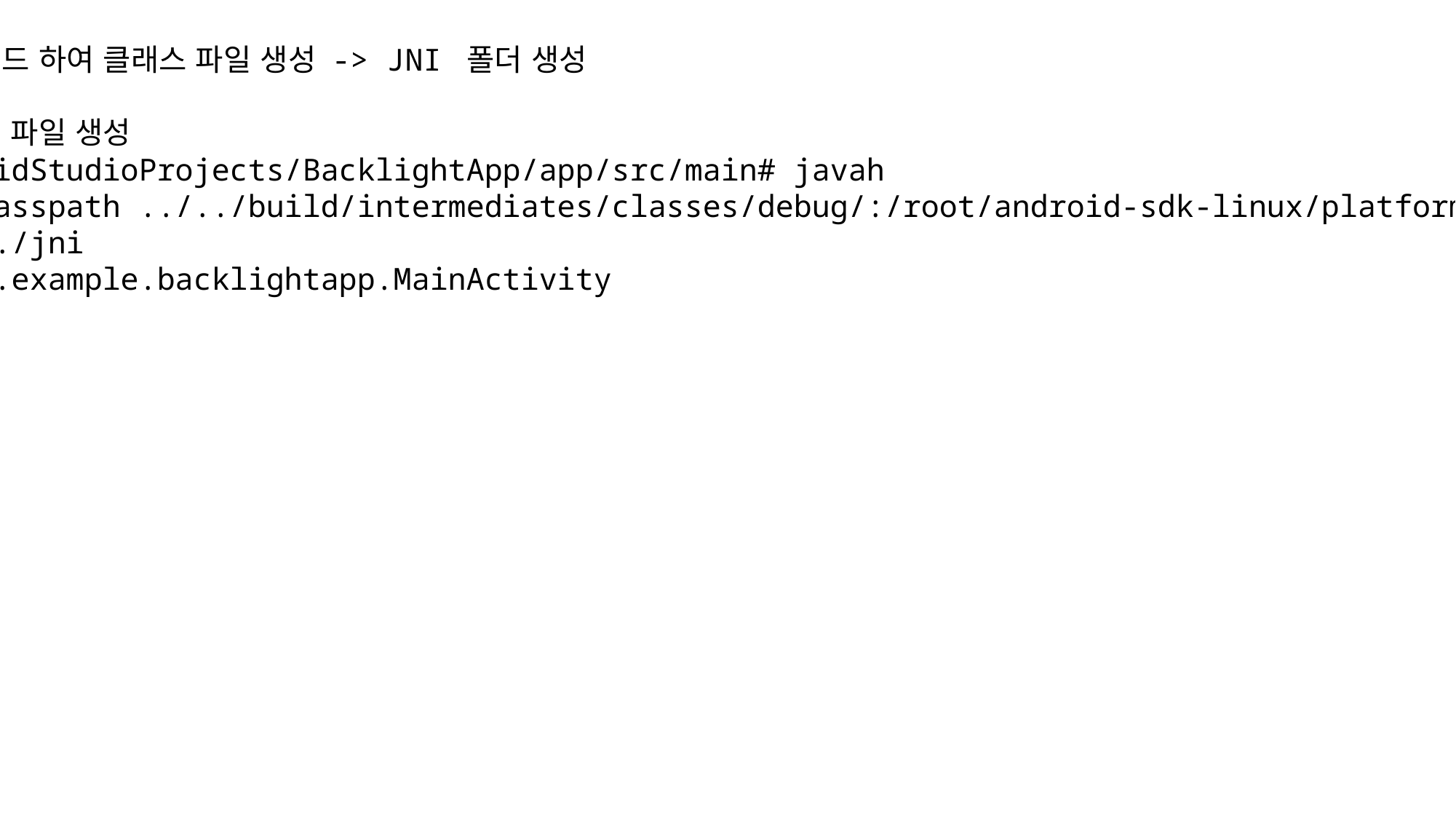

3. 리빌드 하여 클래스 파일 생성 -> JNI 폴더 생성

4. 헤더 파일 생성
/AndroidStudioProjects/BacklightApp/app/src/main# javah
   -classpath ../../build/intermediates/classes/debug/:/root/android-sdk-linux/platforms/android-21/android.jar
   -d ./jni
   com.example.backlightapp.MainActivity